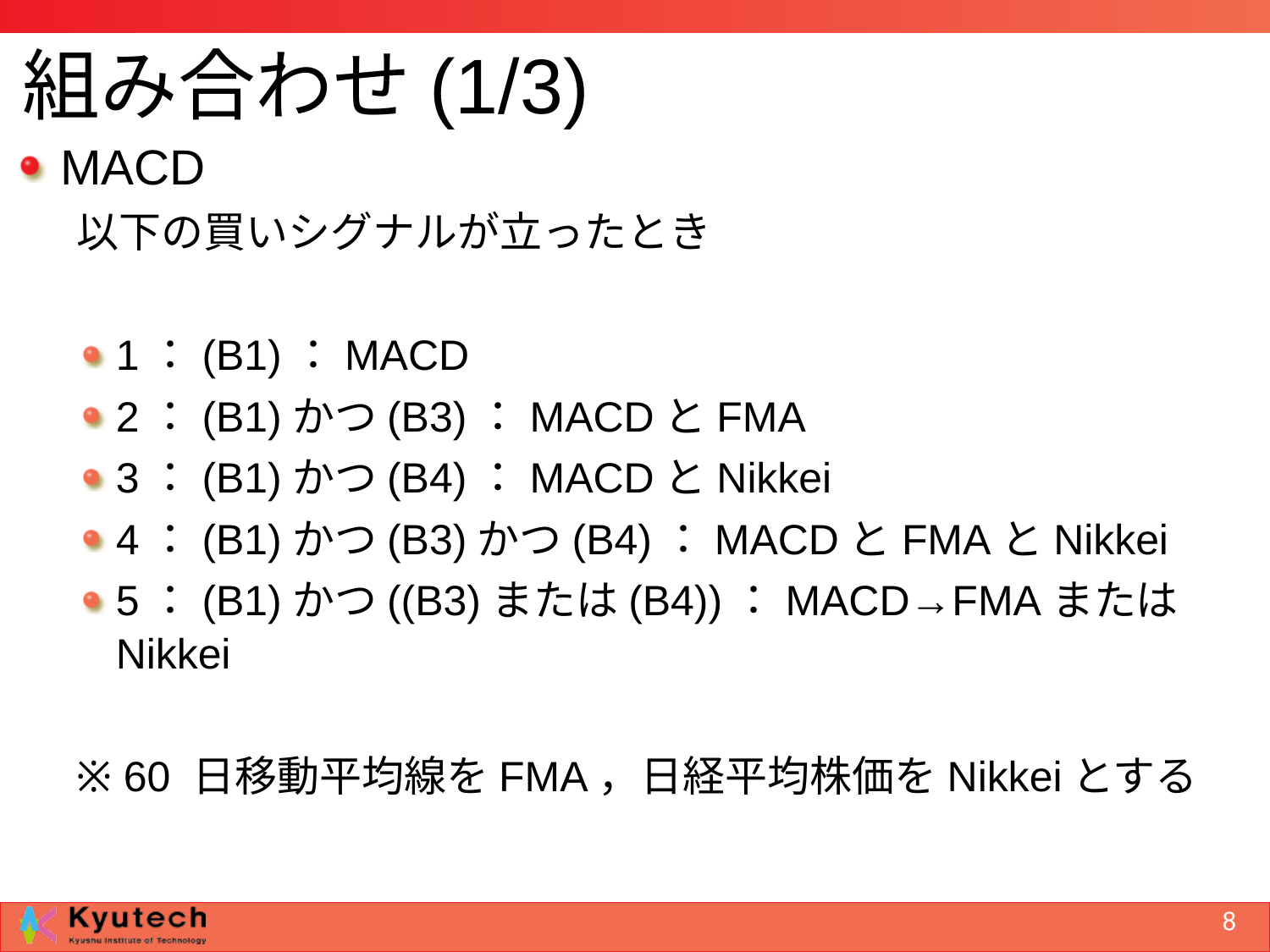

# 組み合わせ(1/3)
MACD
以下の買いシグナルが立ったとき

1：(B1)：MACD
2：(B1)かつ(B3)：MACDとFMA
3：(B1)かつ(B4)：MACDとNikkei
4：(B1)かつ(B3)かつ(B4)：MACDとFMAとNikkei
5：(B1)かつ((B3)または(B4))：MACD→FMAまたはNikkei

※ 60 日移動平均線をFMA，日経平均株価をNikkeiとする

8